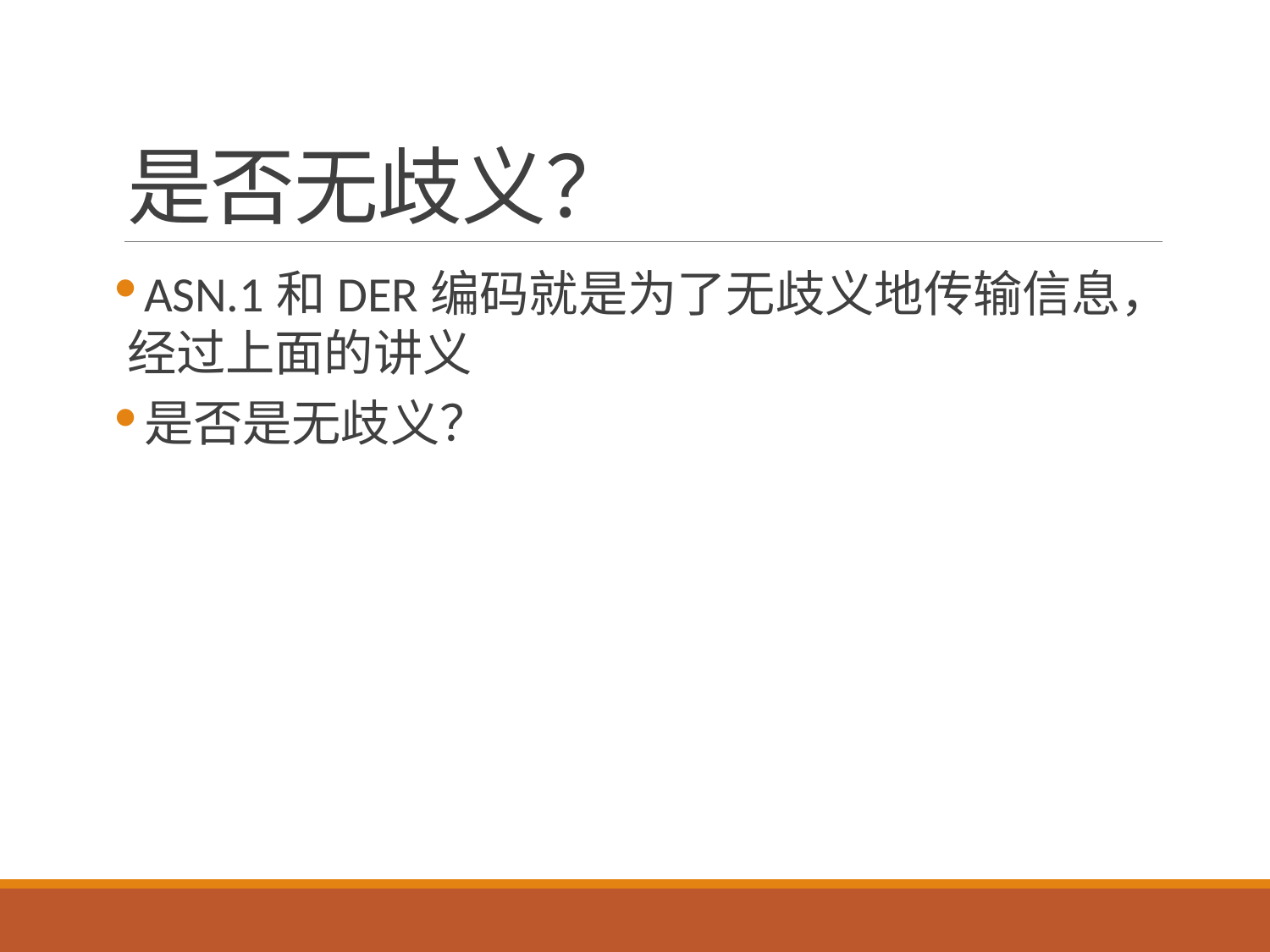

# 是否无歧义？
ASN.1和DER编码就是为了无歧义地传输信息，经过上面的讲义
是否是无歧义？
74